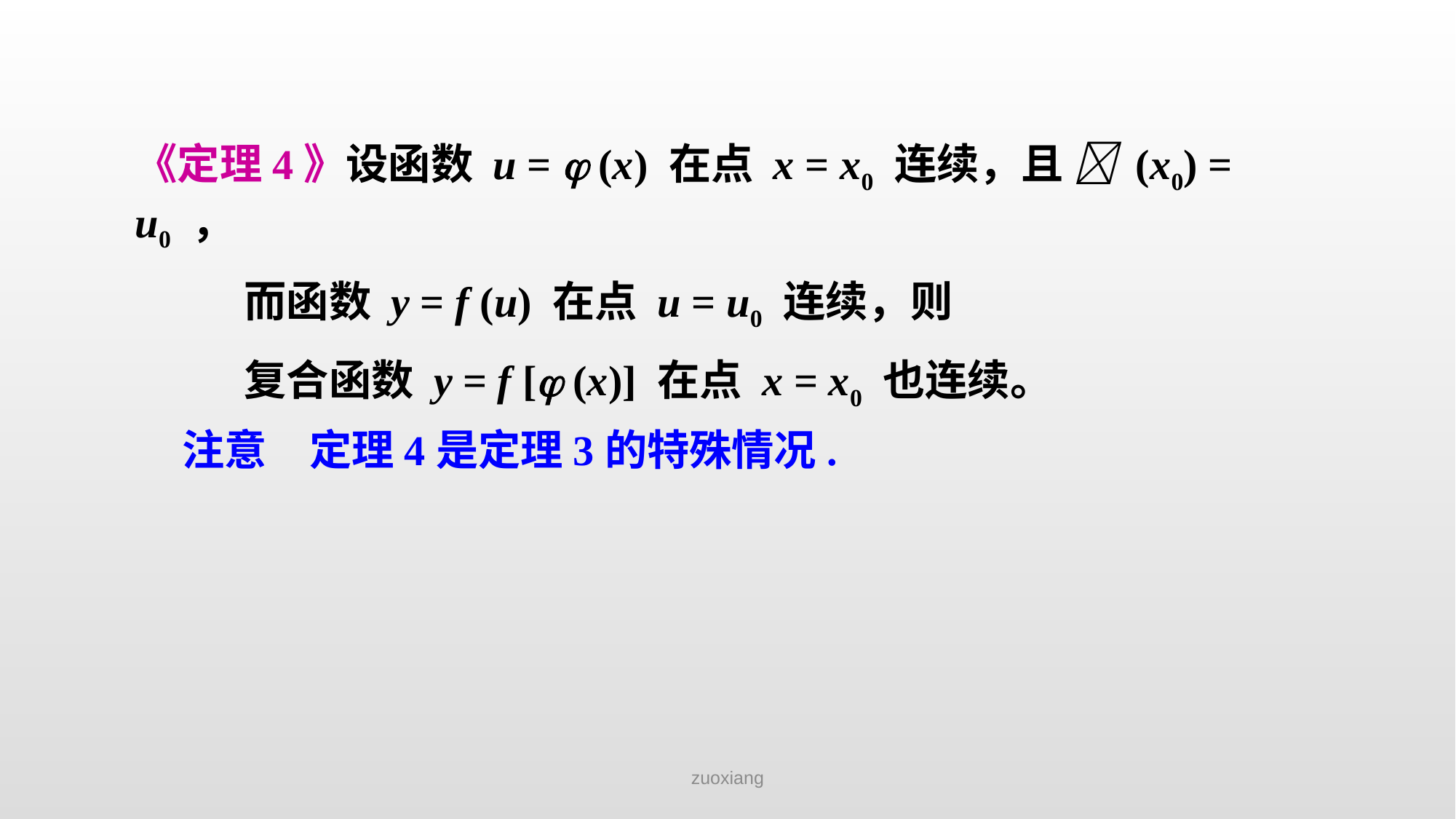

《定理4》设函数 u = ϕ (x) 在点 x = x0 连续，且 ϕ (x0) = u0 ，
	而函数 y = f (u) 在点 u = u0 连续，则
	复合函数 y = f [ϕ (x)] 在点 x = x0 也连续。
注意　定理4是定理3的特殊情况.

zuoxiang
15